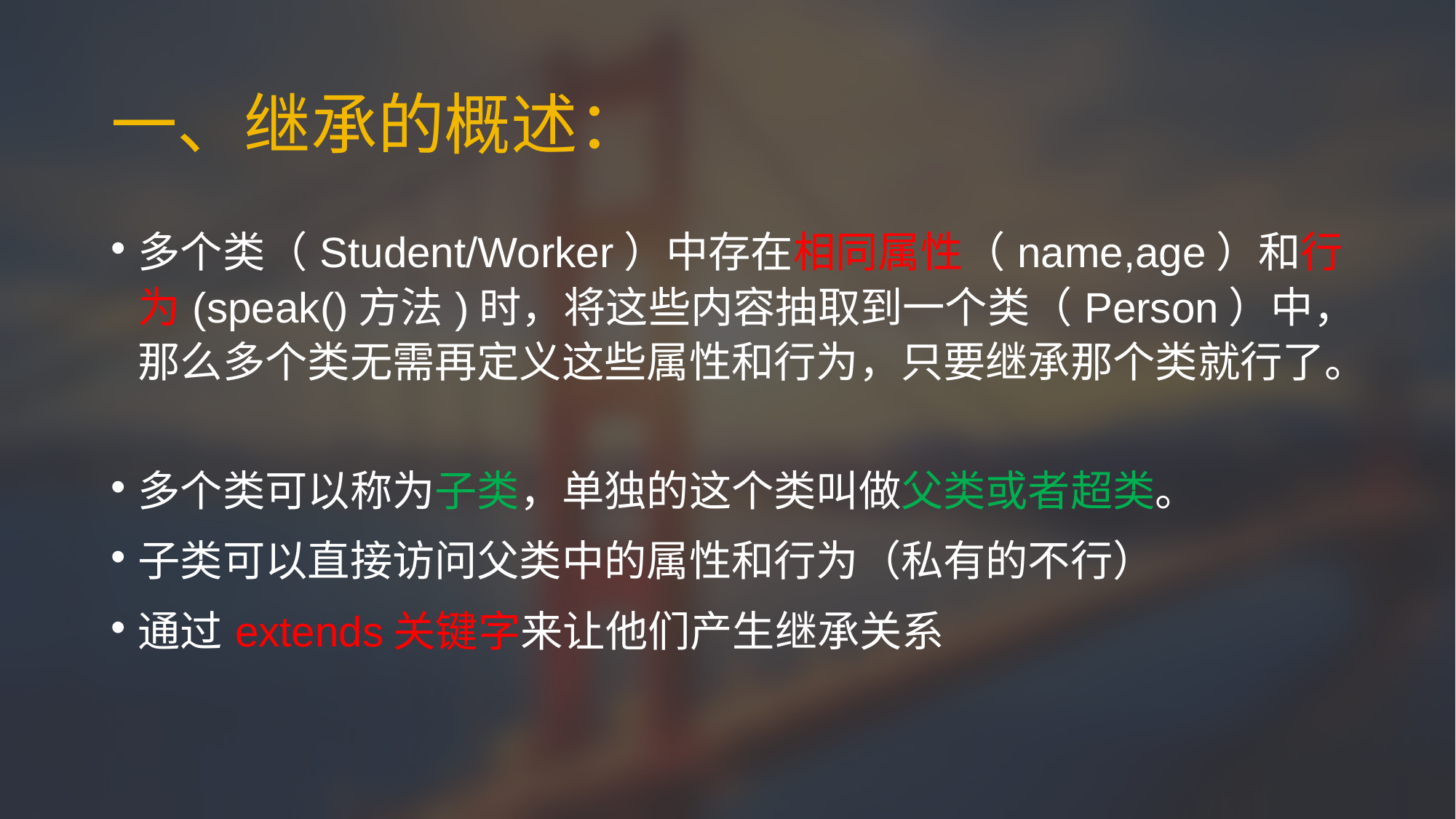

一、继承的概述：
多个类（Student/Worker）中存在相同属性（name,age）和行为(speak()方法)时，将这些内容抽取到一个类（Person）中，那么多个类无需再定义这些属性和行为，只要继承那个类就行了。

多个类可以称为子类，单独的这个类叫做父类或者超类。
子类可以直接访问父类中的属性和行为（私有的不行）
通过extends关键字来让他们产生继承关系